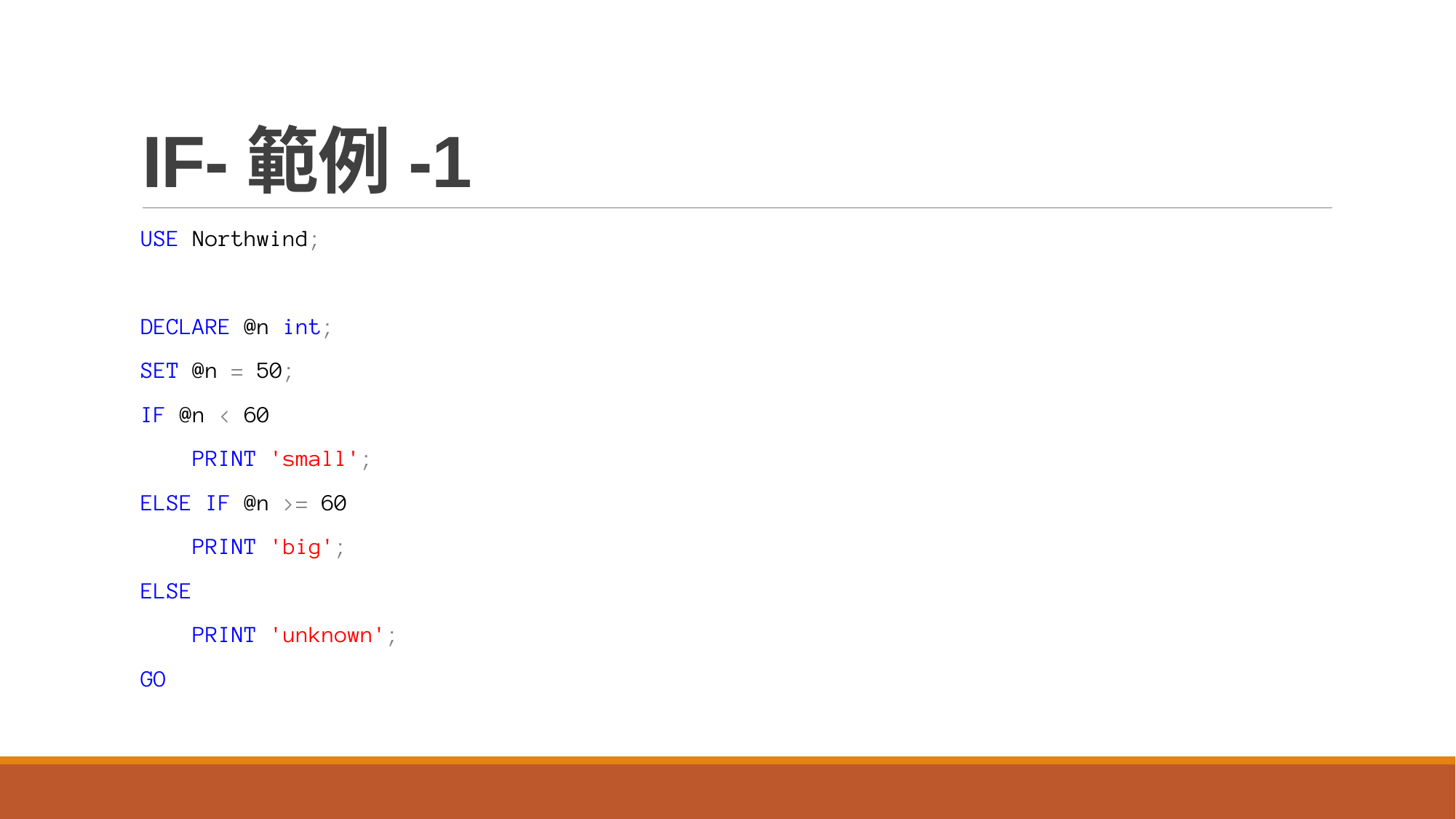

# IF-範例-1
USE Northwind;

DECLARE @n int;
SET @n = 50;
IF @n < 60
    PRINT 'small';
ELSE IF @n >= 60
    PRINT 'big';
ELSE
    PRINT 'unknown';
GO